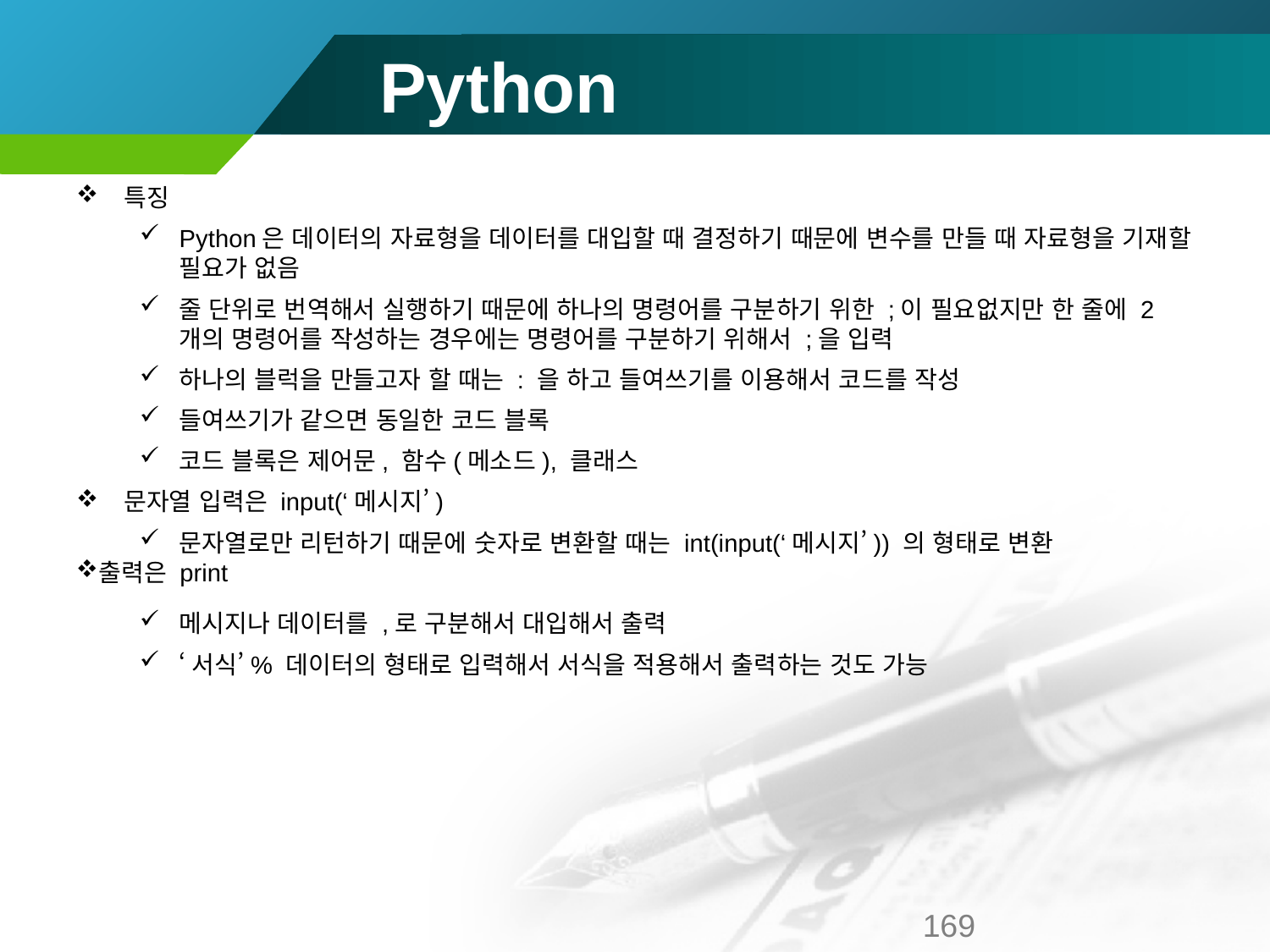

# Python
특징
Python은 데이터의 자료형을 데이터를 대입할 때 결정하기 때문에 변수를 만들 때 자료형을 기재할 필요가 없음
줄 단위로 번역해서 실행하기 때문에 하나의 명령어를 구분하기 위한 ;이 필요없지만 한 줄에 2개의 명령어를 작성하는 경우에는 명령어를 구분하기 위해서 ;을 입력
하나의 블럭을 만들고자 할 때는 : 을 하고 들여쓰기를 이용해서 코드를 작성
들여쓰기가 같으면 동일한 코드 블록
코드 블록은 제어문, 함수(메소드), 클래스
문자열 입력은 input(‘메시지’)
문자열로만 리턴하기 때문에 숫자로 변환할 때는 int(input(‘메시지’)) 의 형태로 변환
출력은 print
메시지나 데이터를 ,로 구분해서 대입해서 출력
‘서식’% 데이터의 형태로 입력해서 서식을 적용해서 출력하는 것도 가능

169